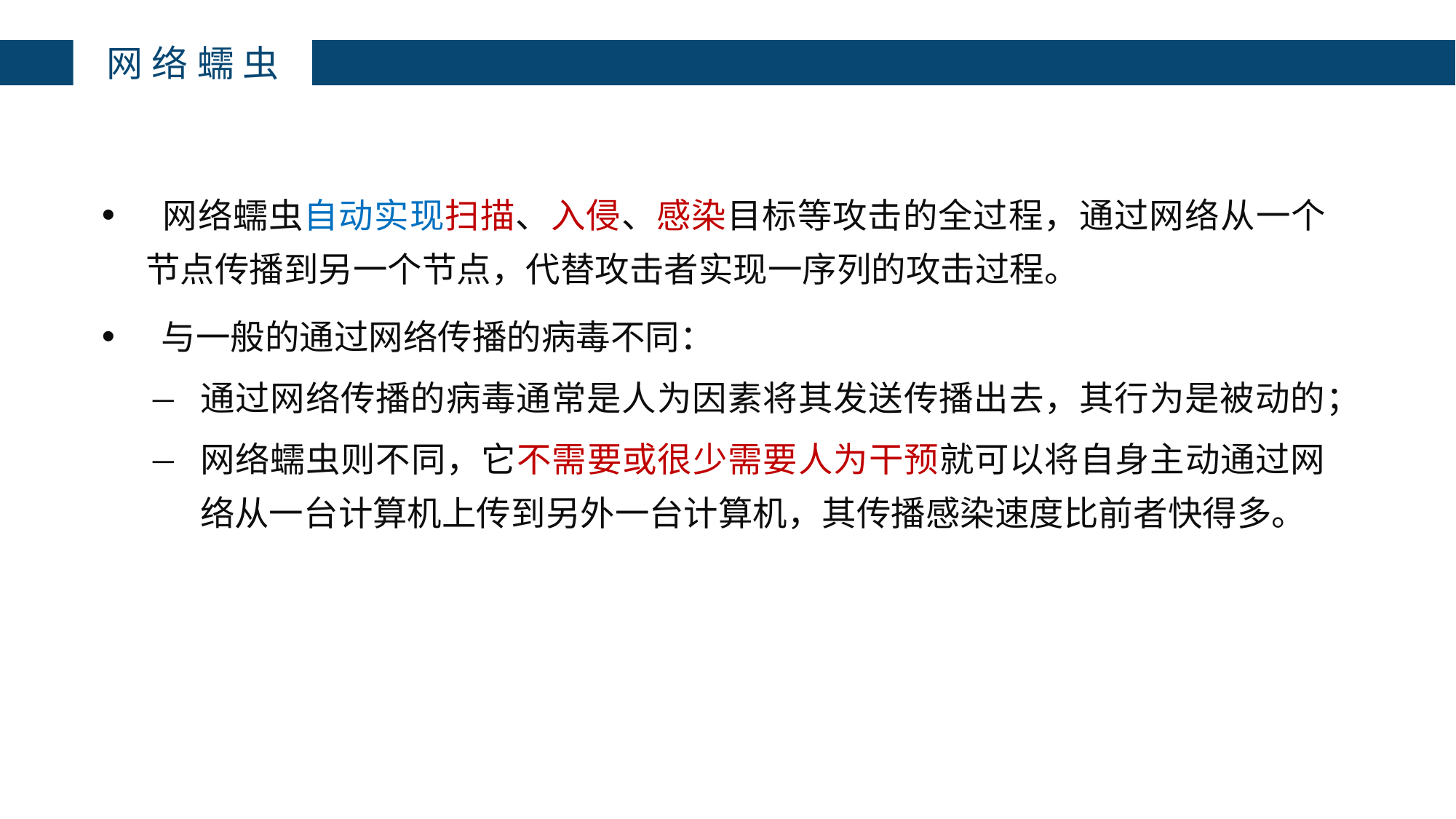

网络蠕虫

 网络蠕虫自动实现扫描、入侵、感染目标等攻击的全过程，通过网络从一个节点传播到另一个节点，代替攻击者实现一序列的攻击过程。
 与一般的通过网络传播的病毒不同：
通过网络传播的病毒通常是人为因素将其发送传播出去，其行为是被动的；
网络蠕虫则不同，它不需要或很少需要人为干预就可以将自身主动通过网络从一台计算机上传到另外一台计算机，其传播感染速度比前者快得多。